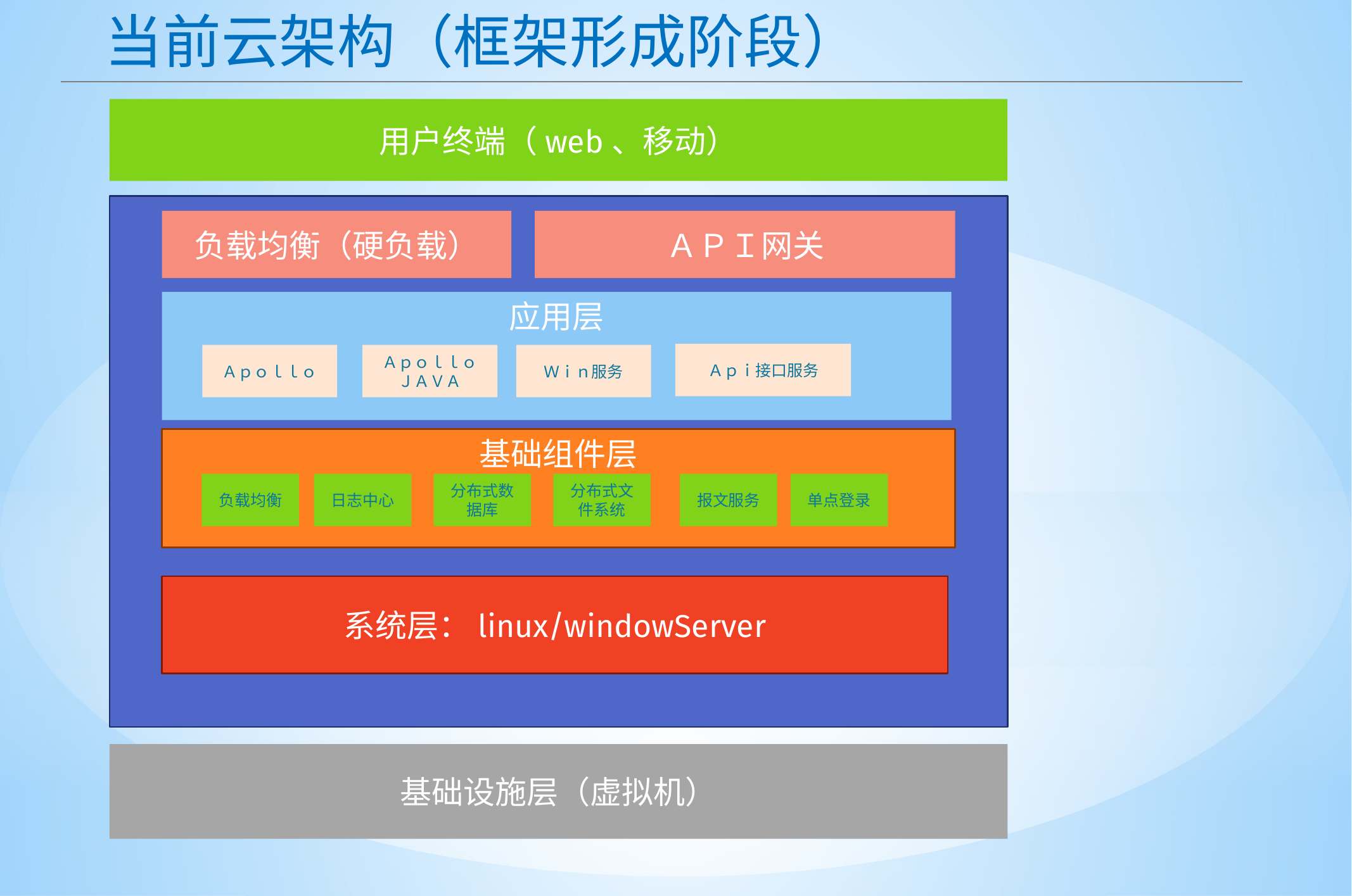

当前云架构（框架形成阶段）
用户终端（web、移动）

负载均衡（硬负载）
ＡＰＩ网关
应用层
Ａｐｉ接口服务
Ａｐｏｌｌｏ
Ａｐｏｌｌｏ
ＪＡＶＡ
Ｗｉｎ服务
基础组件层
负载均衡
日志中心
分布式数据库
分布式文件系统
报文服务
单点登录
系统层：linux/windowServer
基础设施层（虚拟机）